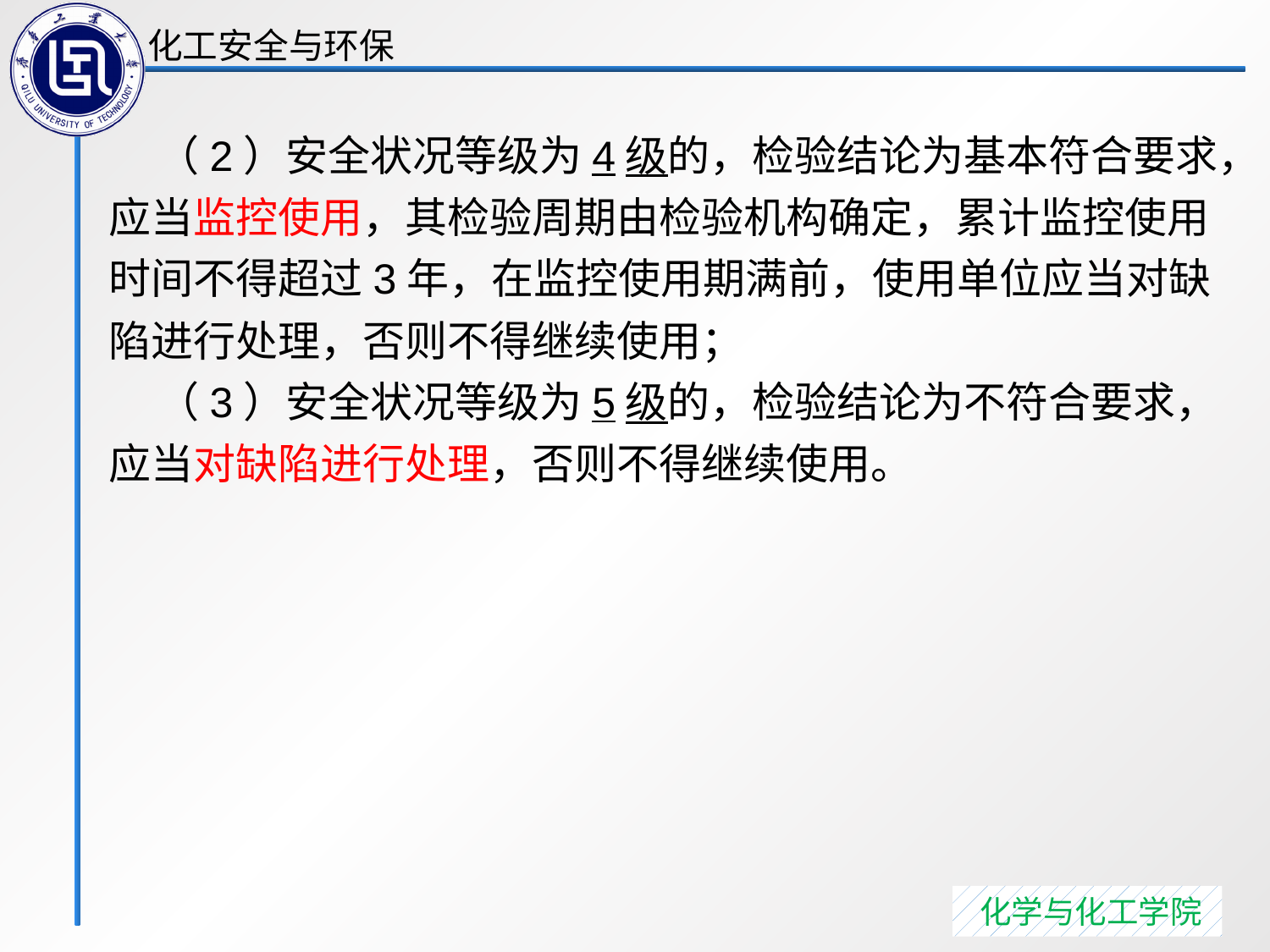

（2）安全状况等级为4级的，检验结论为基本符合要求，应当监控使用，其检验周期由检验机构确定，累计监控使用时间不得超过3年，在监控使用期满前，使用单位应当对缺陷进行处理，否则不得继续使用；
    （3）安全状况等级为5级的，检验结论为不符合要求，应当对缺陷进行处理，否则不得继续使用。